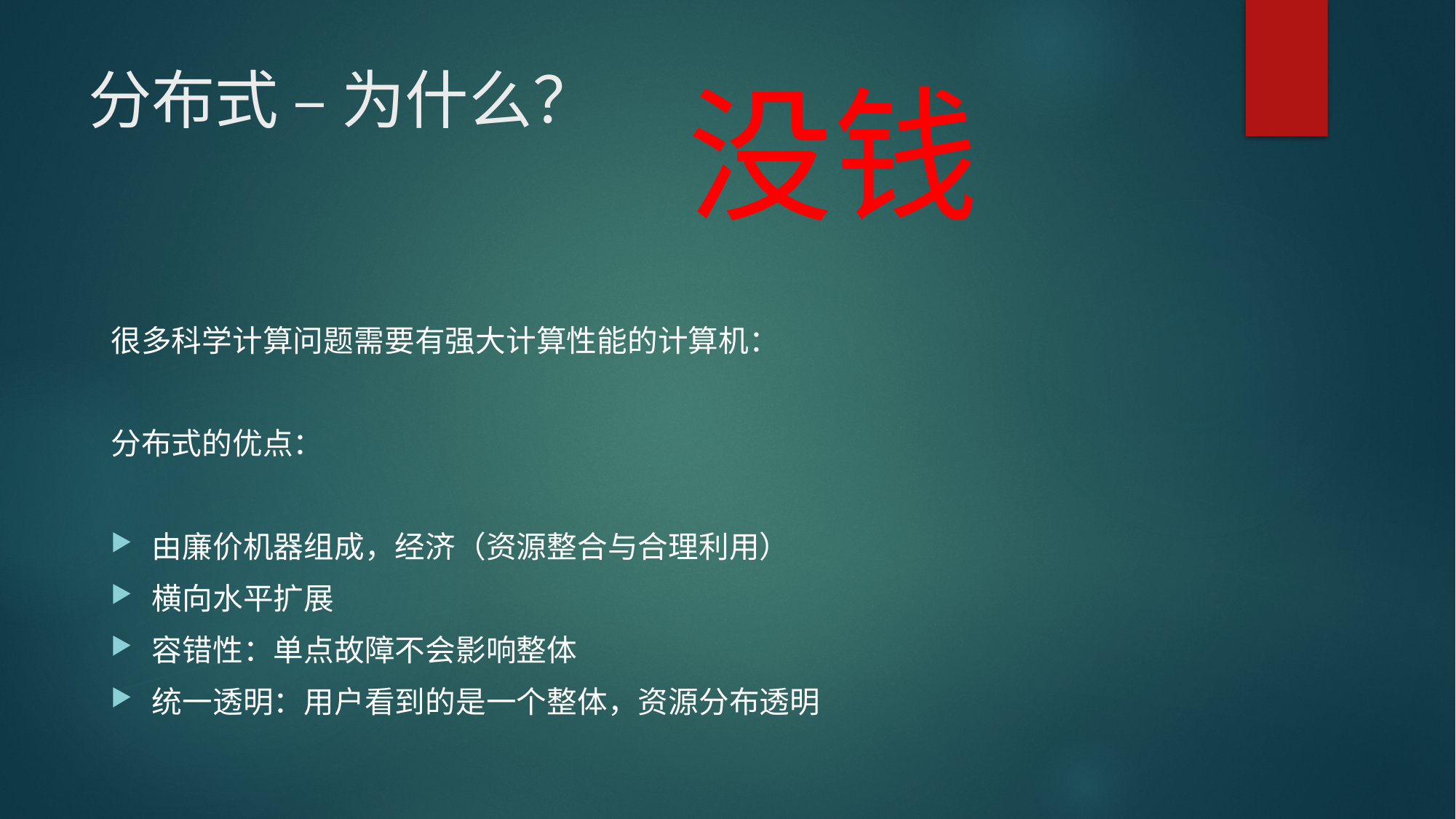

# 分布式 – 为什么？
没钱

很多科学计算问题需要有强大计算性能的计算机：

分布式的优点：

由廉价机器组成，经济（资源整合与合理利用）
横向水平扩展
容错性：单点故障不会影响整体
统一透明：用户看到的是一个整体，资源分布透明